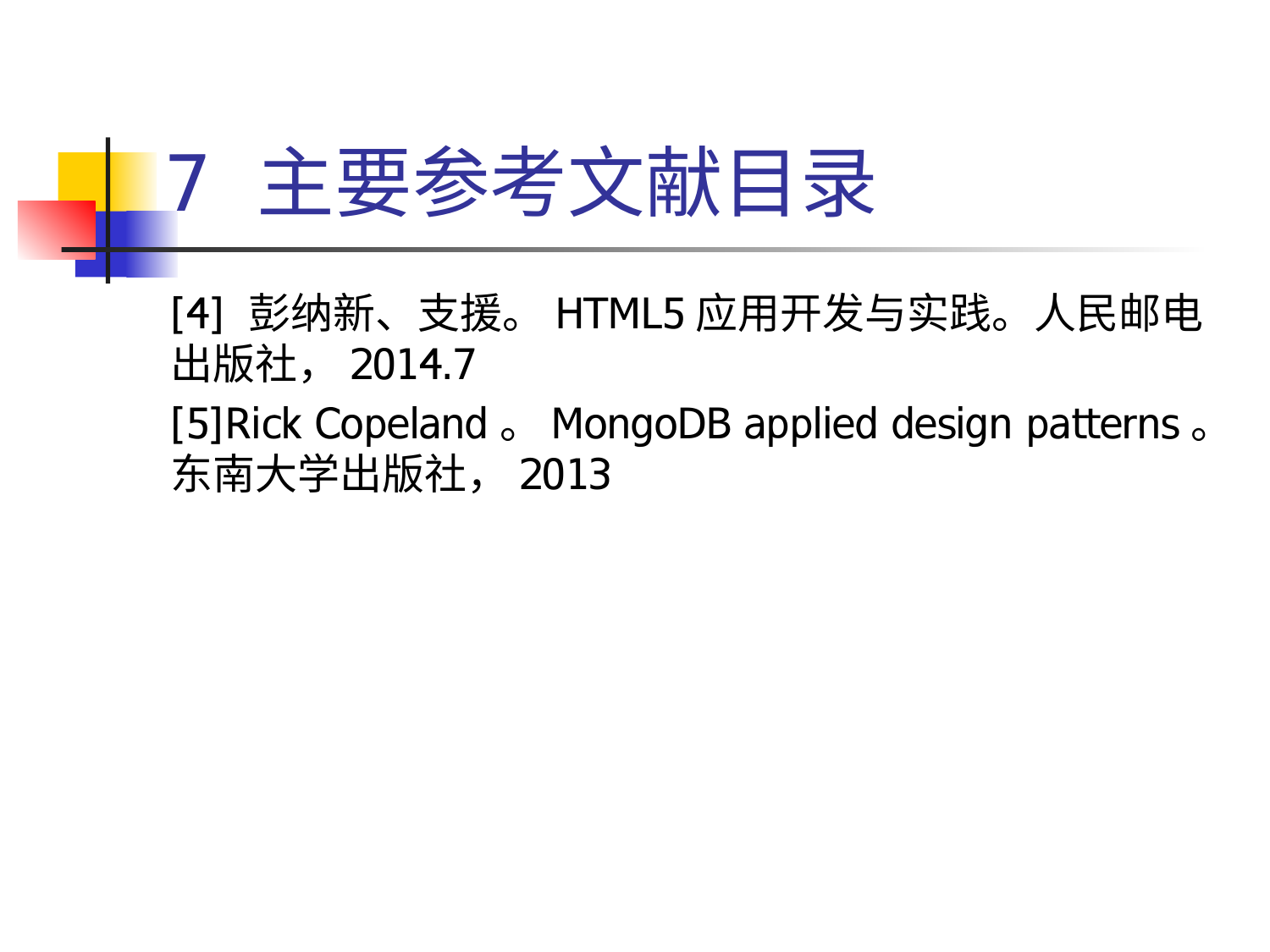

7 主要参考文献目录
[4] 彭纳新、支援。HTML5应用开发与实践。人民邮电出版社，2014.7
[5]Rick Copeland。MongoDB applied design patterns。东南大学出版社，2013